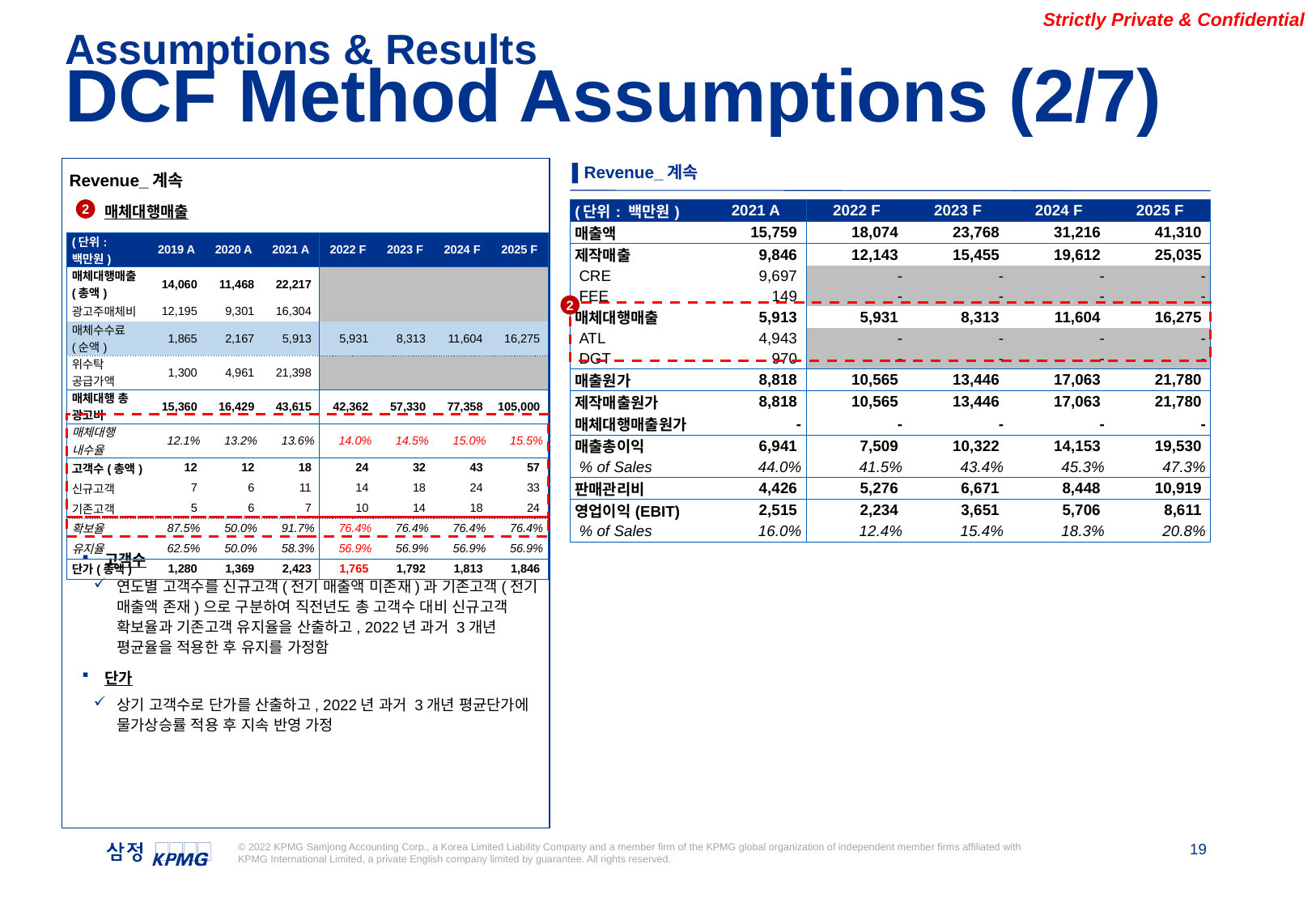

Assumptions & Results
DCF Method Assumptions (2/7)
▌Revenue_계속

Revenue_계속
매체대행매출

고객수
연도별 고객수를 신규고객(전기 매출액 미존재)과 기존고객(전기 매출액 존재)으로 구분하여 직전년도 총 고객수 대비 신규고객 확보율과 기존고객 유지율을 산출하고, 2022년 과거 3개년 평균율을 적용한 후 유지를 가정함
단가
상기 고객수로 단가를 산출하고, 2022년 과거 3개년 평균단가에 물가상승률 적용 후 지속 반영 가정

2
| (단위: 백만원) | 2021 A | 2022 F | 2023 F | 2024 F | 2025 F |
| --- | --- | --- | --- | --- | --- |
| 매출액 | 15,759 | 18,074 | 23,768 | 31,216 | 41,310 |
| 제작매출 | 9,846 | 12,143 | 15,455 | 19,612 | 25,035 |
| CRE | 9,697 | - | - | - | - |
| FEE | 149 | - | - | - | - |
| 매체대행매출 | 5,913 | 5,931 | 8,313 | 11,604 | 16,275 |
| ATL | 4,943 | - | - | - | - |
| DGT | 970 | - | - | - | - |
| 매출원가 | 8,818 | 10,565 | 13,446 | 17,063 | 21,780 |
| 제작매출원가 | 8,818 | 10,565 | 13,446 | 17,063 | 21,780 |
| 매체대행매출원가 | - | - | - | - | - |
| 매출총이익 | 6,941 | 7,509 | 10,322 | 14,153 | 19,530 |
| % of Sales | 44.0% | 41.5% | 43.4% | 45.3% | 47.3% |
| 판매관리비 | 4,426 | 5,276 | 6,671 | 8,448 | 10,919 |
| 영업이익(EBIT) | 2,515 | 2,234 | 3,651 | 5,706 | 8,611 |
| % of Sales | 16.0% | 12.4% | 15.4% | 18.3% | 20.8% |
| (단위: 백만원) | 2019 A | 2020 A | 2021 A | 2022 F | 2023 F | 2024 F | 2025 F |
| --- | --- | --- | --- | --- | --- | --- | --- |
| 매체대행매출(총액) | 14,060 | 11,468 | 22,217 |  |  |  |  |
| 광고주매체비 | 12,195 | 9,301 | 16,304 |  |  |  |  |
| 매체수수료(순액) | 1,865 | 2,167 | 5,913 | 5,931 | 8,313 | 11,604 | 16,275 |
| 위수탁 공급가액 | 1,300 | 4,961 | 21,398 |  |  |  |  |
| 매체대행 총 광고비 | 15,360 | 16,429 | 43,615 | 42,362 | 57,330 | 77,358 | 105,000 |
| 매체대행 내수율 | 12.1% | 13.2% | 13.6% | 14.0% | 14.5% | 15.0% | 15.5% |
| 고객수(총액) | 12 | 12 | 18 | 24 | 32 | 43 | 57 |
| 신규고객 | 7 | 6 | 11 | 14 | 18 | 24 | 33 |
| 기존고객 | 5 | 6 | 7 | 10 | 14 | 18 | 24 |
| 확보율 | 87.5% | 50.0% | 91.7% | 76.4% | 76.4% | 76.4% | 76.4% |
| 유지율 | 62.5% | 50.0% | 58.3% | 56.9% | 56.9% | 56.9% | 56.9% |
| 단가(총액) | 1,280 | 1,369 | 2,423 | 1,765 | 1,792 | 1,813 | 1,846 |
2